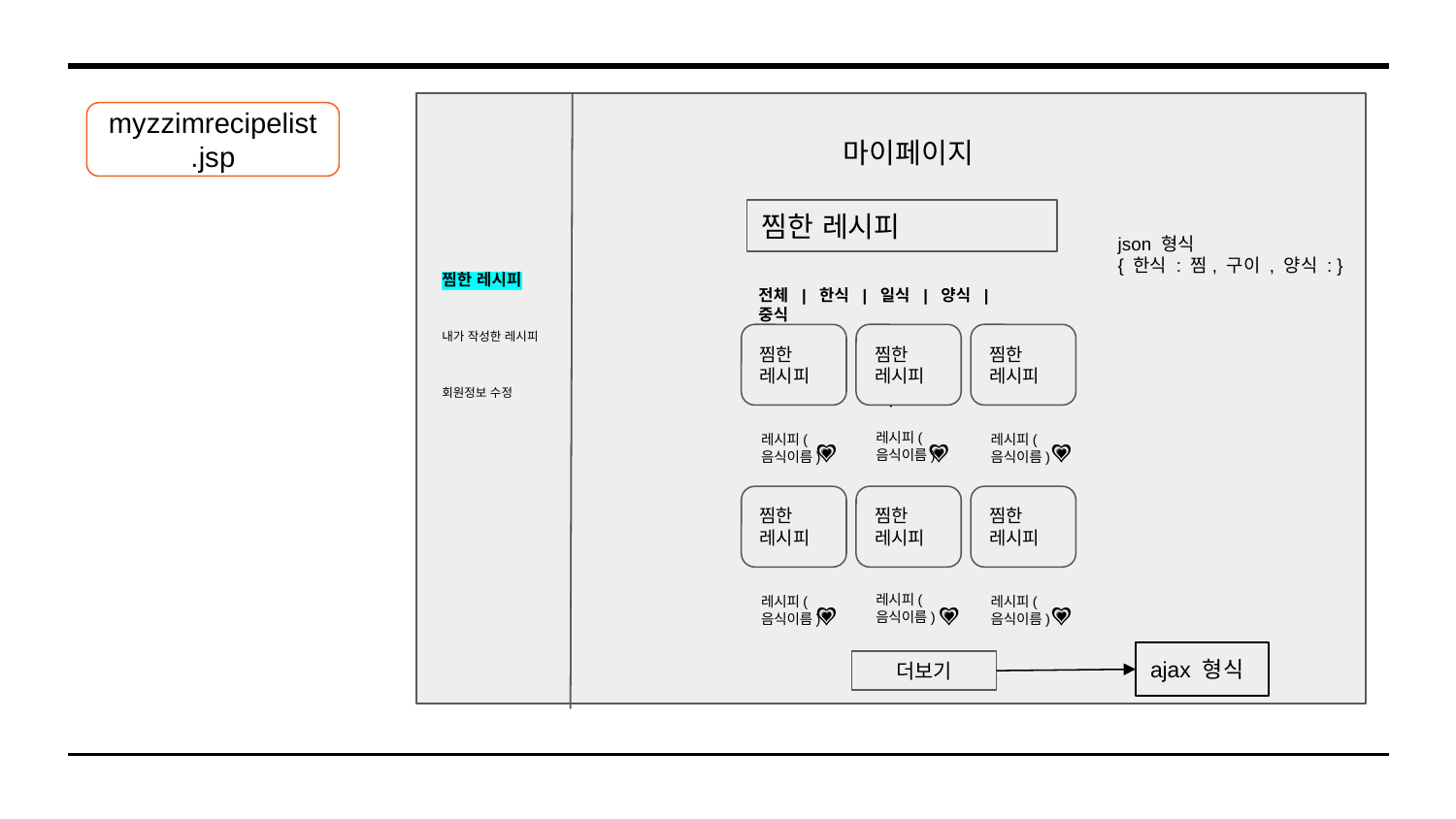

💗
myzzimrecipelist.jsp
마이페이지
찜한 레시피
json 형식
{ 한식 : 찜, 구이 , 양식 : }
찜한 레시피
전체  |  한식  |  일식  |  양식  |  중식
내가 작성한 레시피
찜한
레시피
찜한
레시피
찜한
레시피
회원정보 수정
레시피(음식이름)
레시피(음식이름)
레시피(음식이름)
💗
💗
💗
찜한
레시피
찜한
레시피
찜한
레시피
레시피(음식이름)
레시피(음식이름)
레시피(음식이름)
💗
💗
💗
ajax 형식
더보기